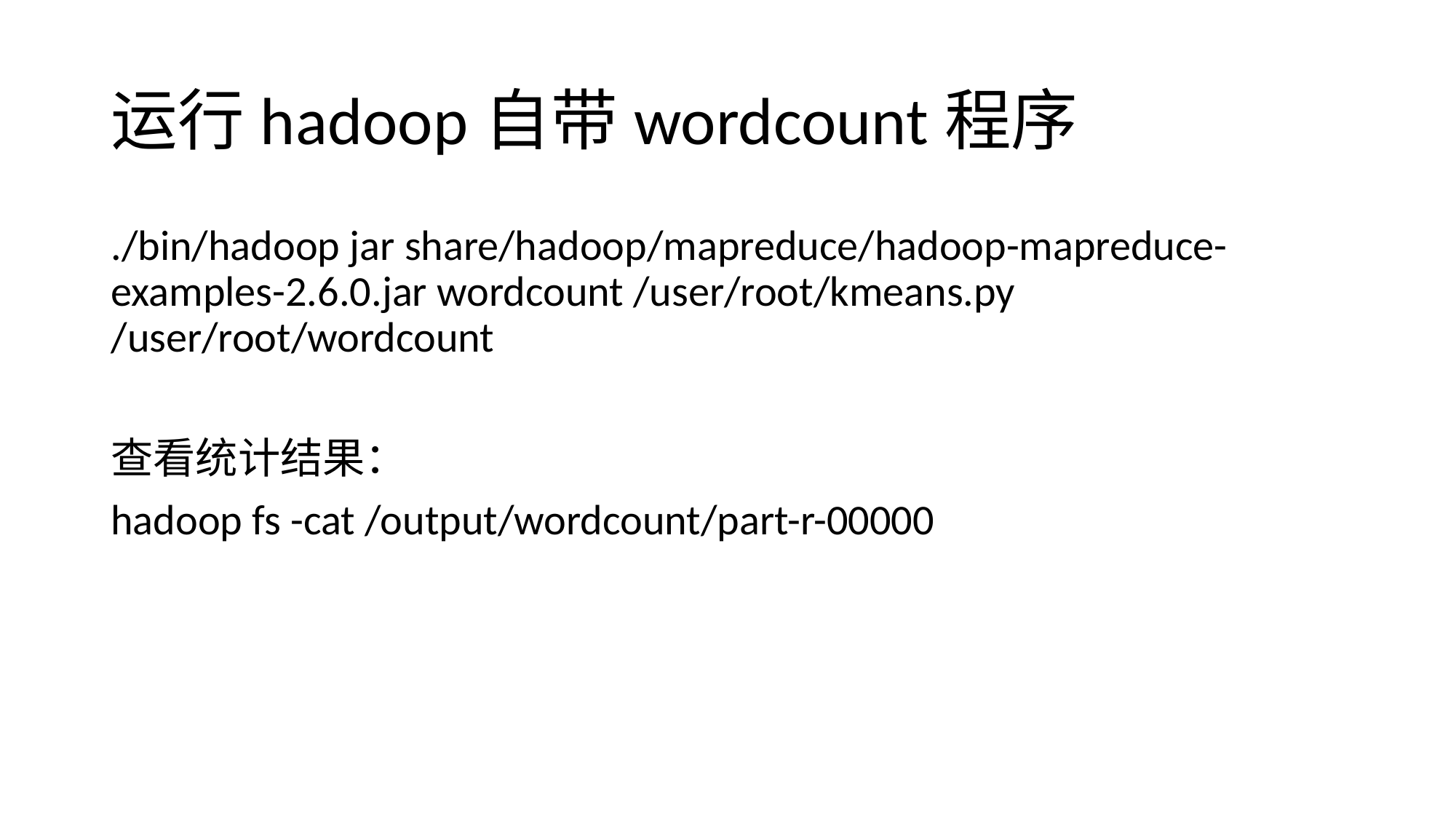

# 运行hadoop自带wordcount程序
./bin/hadoop jar share/hadoop/mapreduce/hadoop-mapreduce-examples-2.6.0.jar wordcount /user/root/kmeans.py /user/root/wordcount

查看统计结果：
hadoop fs -cat /output/wordcount/part-r-00000